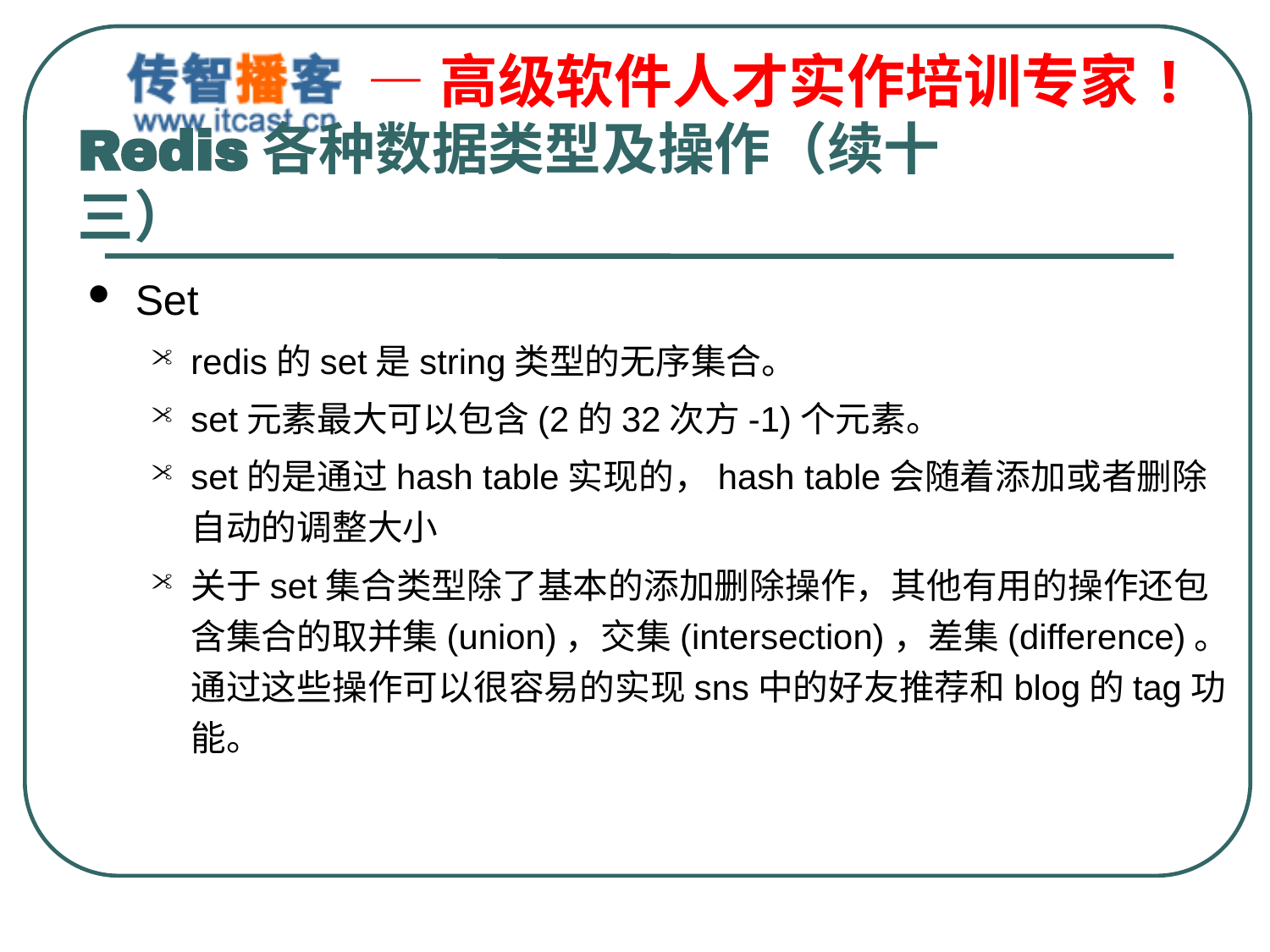

# Redis各种数据类型及操作（续十三）
Set
redis的set是string类型的无序集合。
set元素最大可以包含(2的32次方-1)个元素。
set的是通过hash table实现的，hash table会随着添加或者删除自动的调整大小
关于set集合类型除了基本的添加删除操作，其他有用的操作还包含集合的取并集(union)，交集(intersection)，差集(difference)。通过这些操作可以很容易的实现sns中的好友推荐和blog的tag功能。